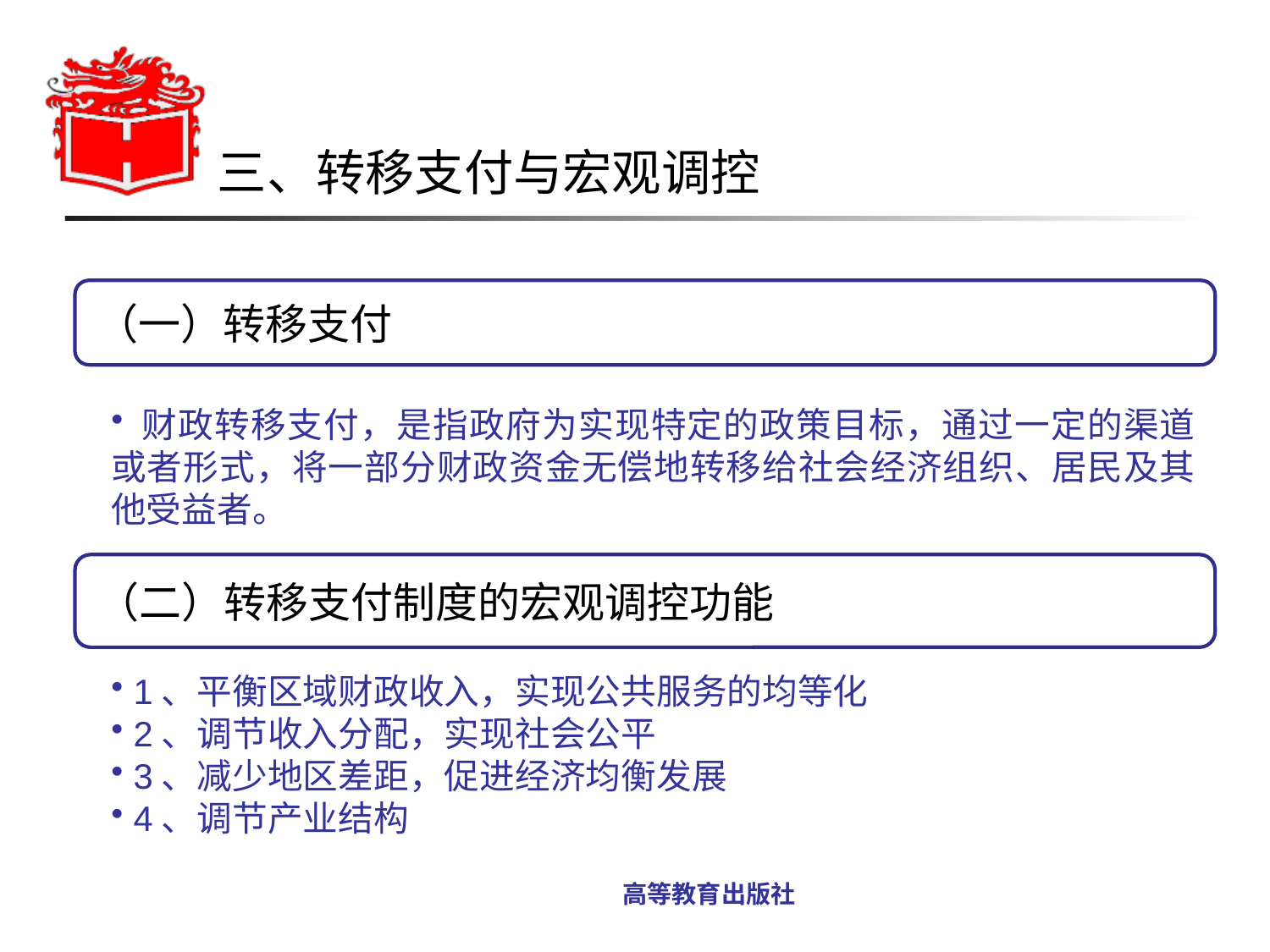

三、转移支付与宏观调控

（一）转移支付
 财政转移支付，是指政府为实现特定的政策目标，通过一定的渠道或者形式，将一部分财政资金无偿地转移给社会经济组织、居民及其他受益者。
（二）转移支付制度的宏观调控功能
 1、平衡区域财政收入，实现公共服务的均等化
 2、调节收入分配，实现社会公平
 3、减少地区差距，促进经济均衡发展
 4、调节产业结构

高等教育出版社